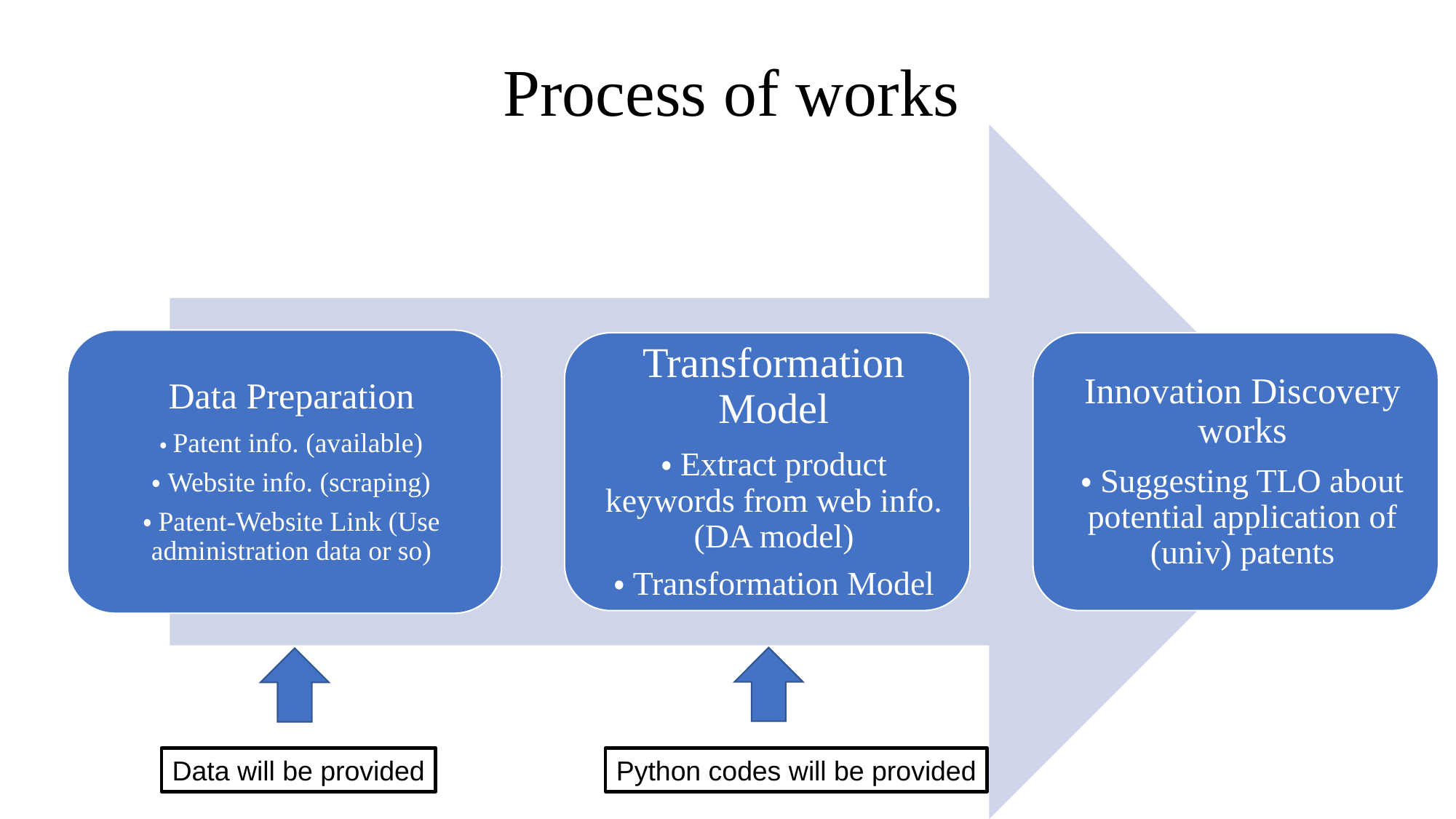

# Process of works
Data Preparation
・Patent info. (available)
・Website info. (scraping)
・Patent-Website Link (Use administration data or so)
Transformation Model
・Extract product keywords from web info. (DA model)
・Transformation Model
Innovation Discovery works
・Suggesting TLO about potential application of (univ) patents

Data will be provided
Python codes will be provided